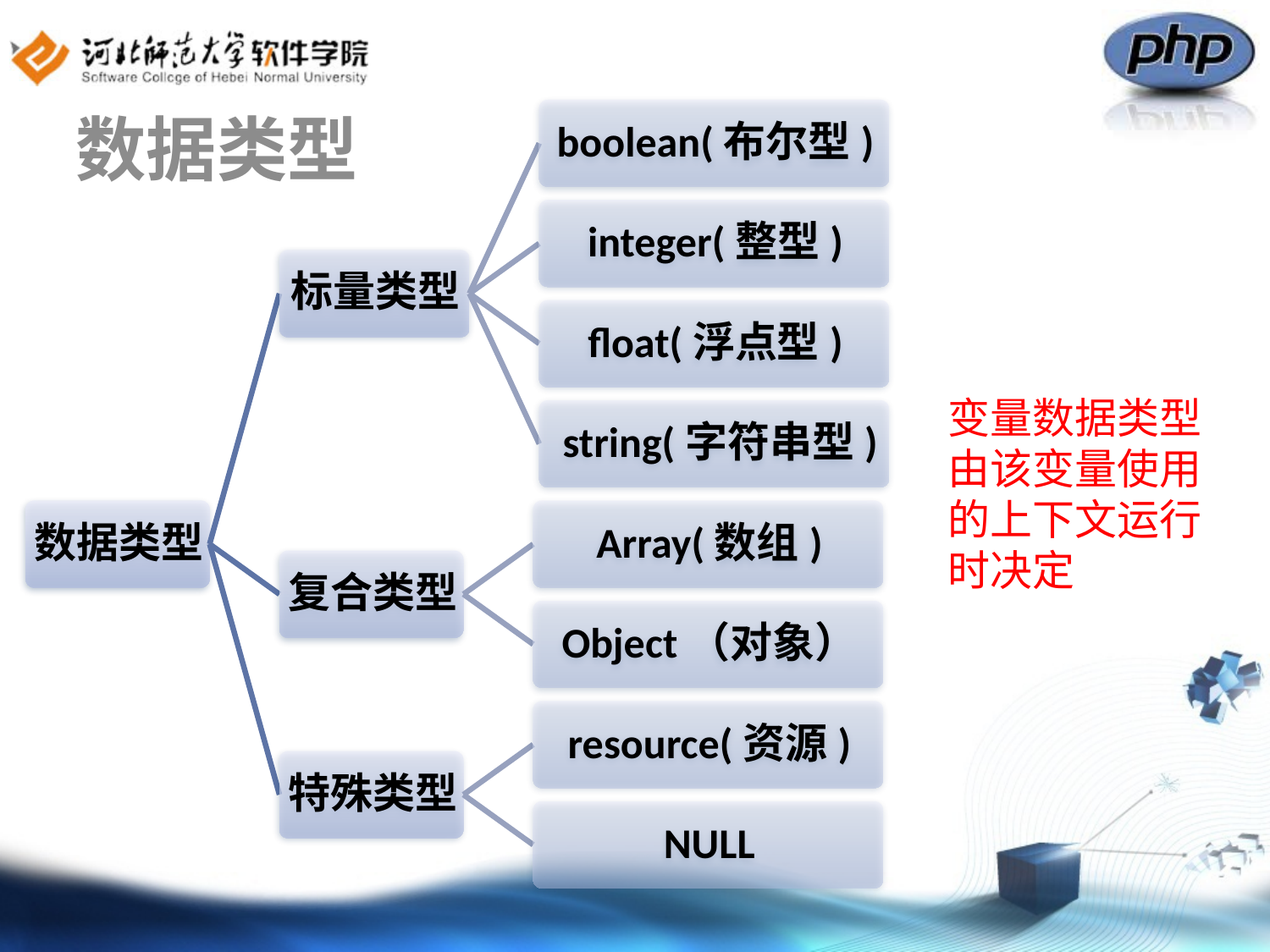

数据类型

标量类型

boolean(布尔型)

integer(整型)

float(浮点型)

 string(字符串型)

复合类型

Array(数组)

Object（对象）

特殊类型

resource(资源)

NULL
# 数据类型
变量数据类型由该变量使用的上下文运行时决定